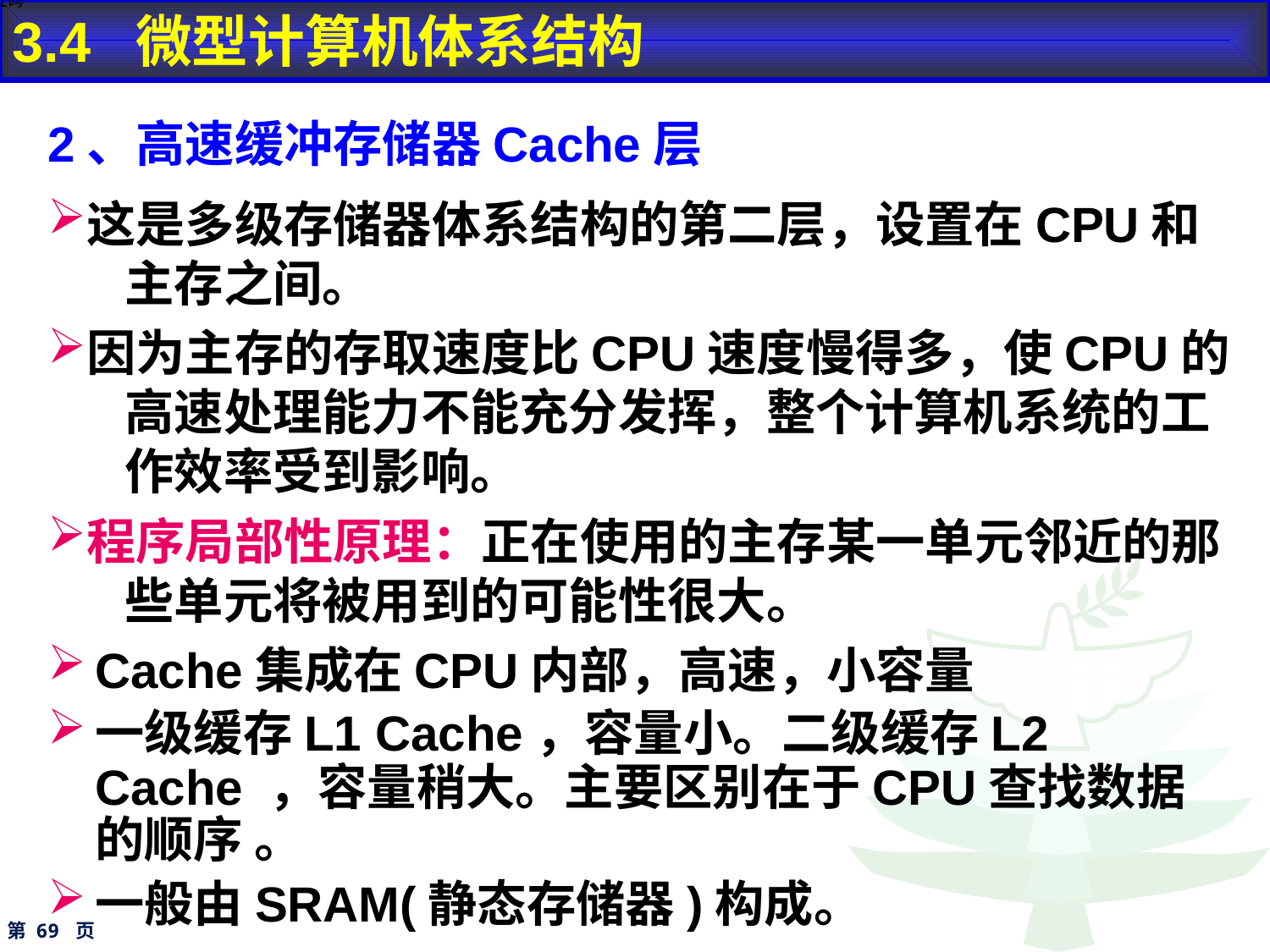

3.4  微型计算机体系结构

地址码
2、高速缓冲存储器Cache层
这是多级存储器体系结构的第二层，设置在CPU和主存之间。
因为主存的存取速度比CPU速度慢得多，使CPU的高速处理能力不能充分发挥，整个计算机系统的工作效率受到影响。
程序局部性原理：正在使用的主存某一单元邻近的那些单元将被用到的可能性很大。
Cache集成在CPU内部，高速，小容量
一级缓存L1 Cache，容量小。二级缓存L2 Cache ，容量稍大。主要区别在于CPU查找数据的顺序 。
一般由SRAM(静态存储器)构成。